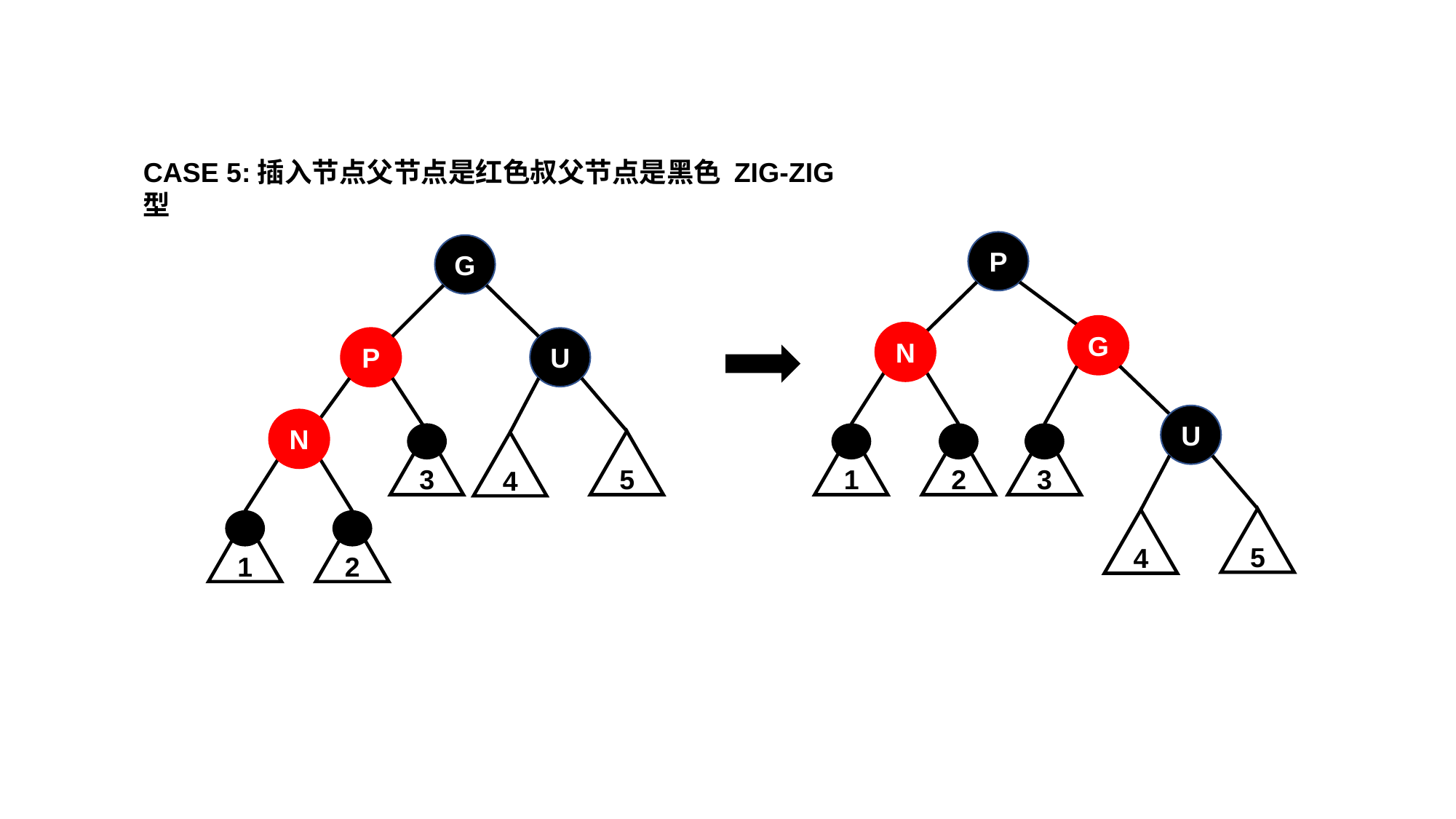

CASE 5:插入节点父节点是红色叔父节点是黑色 ZIG-ZIG 型
P
G
G
N
P
U

U
N
G
G
G
G
3
5
1
2
3
4
5
4
G
G
1
2